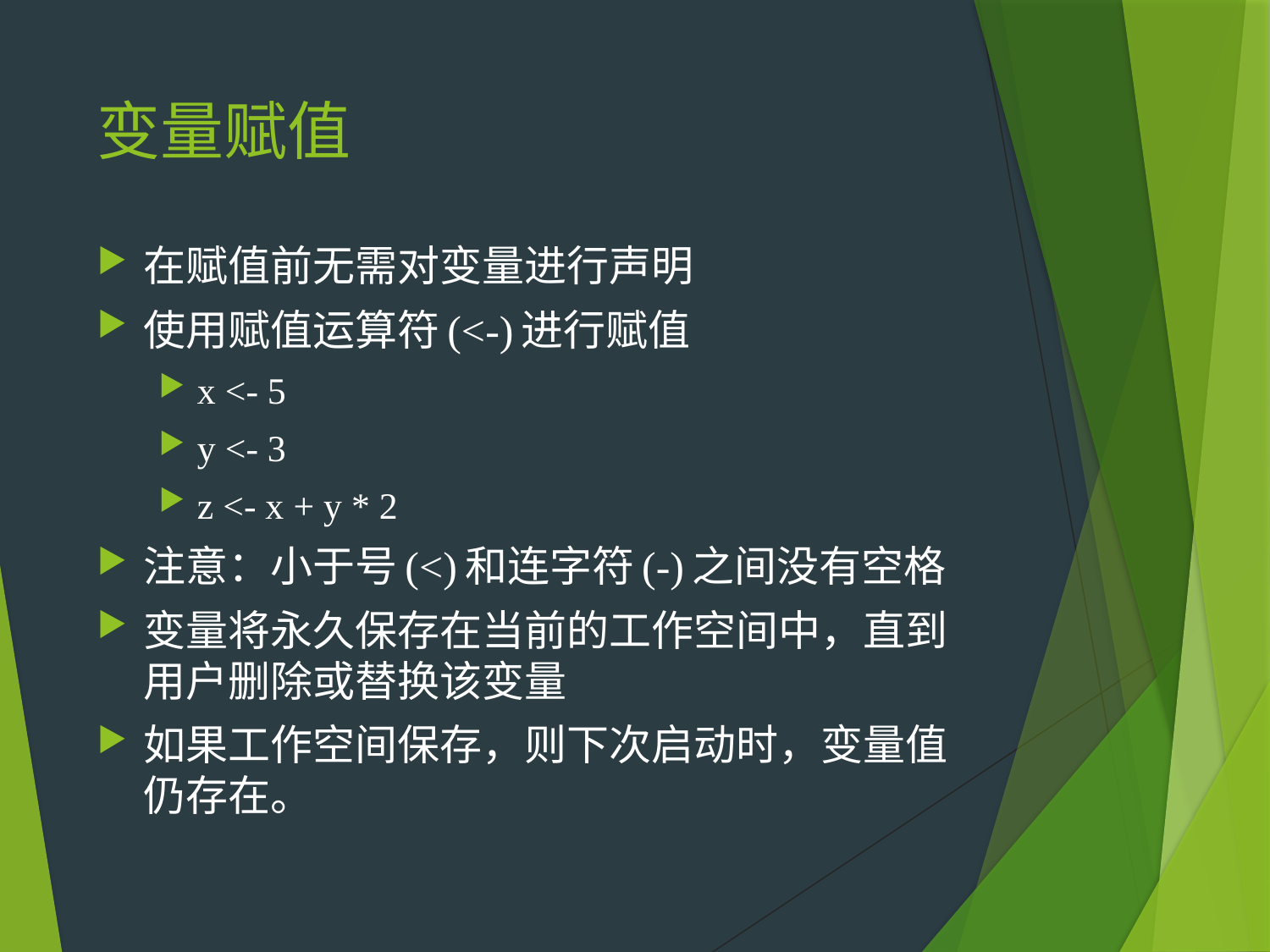

# 变量赋值
在赋值前无需对变量进行声明
使用赋值运算符(<-)进行赋值
x <- 5
y <- 3
z <- x + y * 2
注意：小于号(<)和连字符(-)之间没有空格
变量将永久保存在当前的工作空间中，直到用户删除或替换该变量
如果工作空间保存，则下次启动时，变量值仍存在。